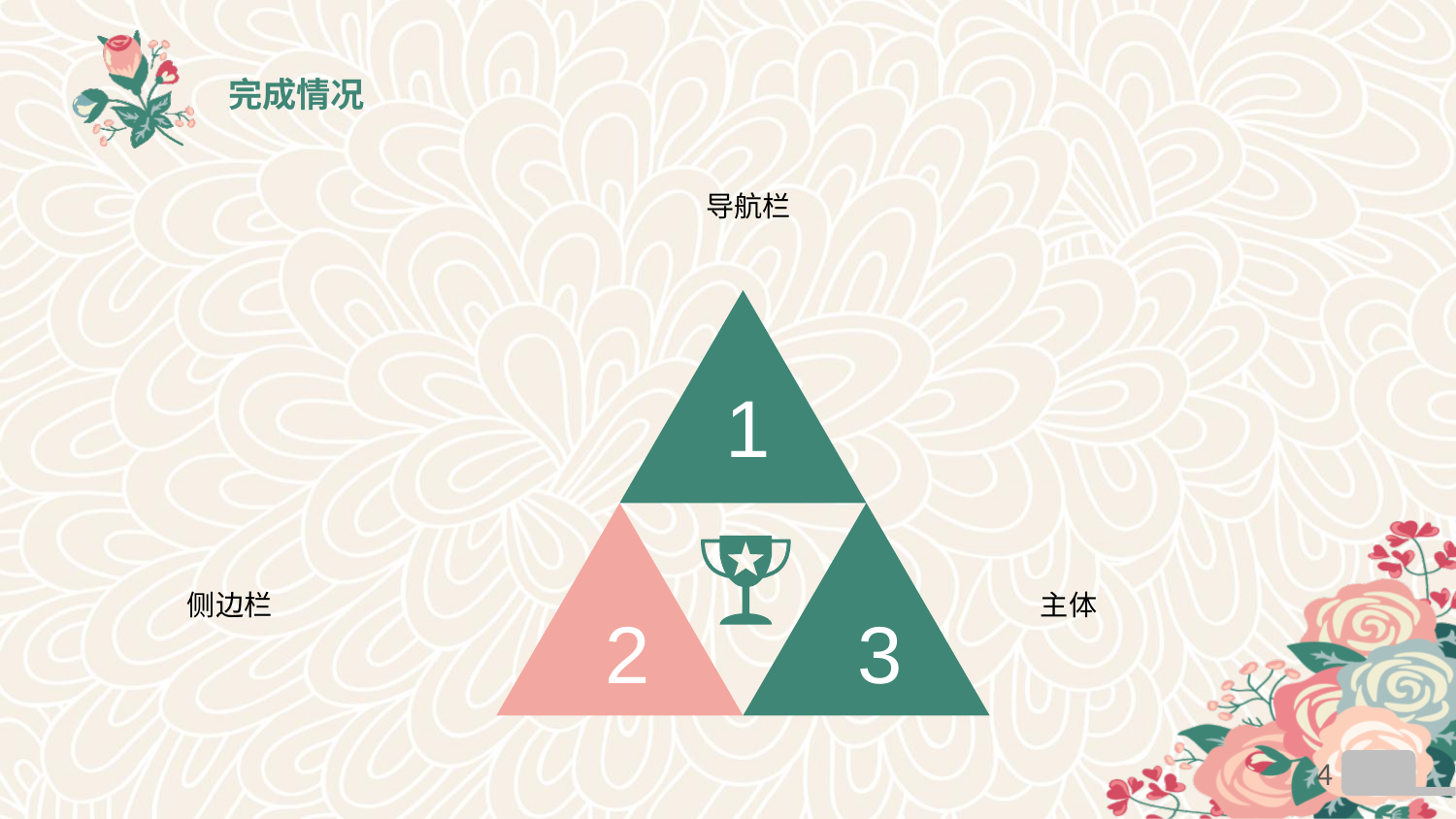

# 完成情况
导航栏

1

2
3
侧边栏
主体